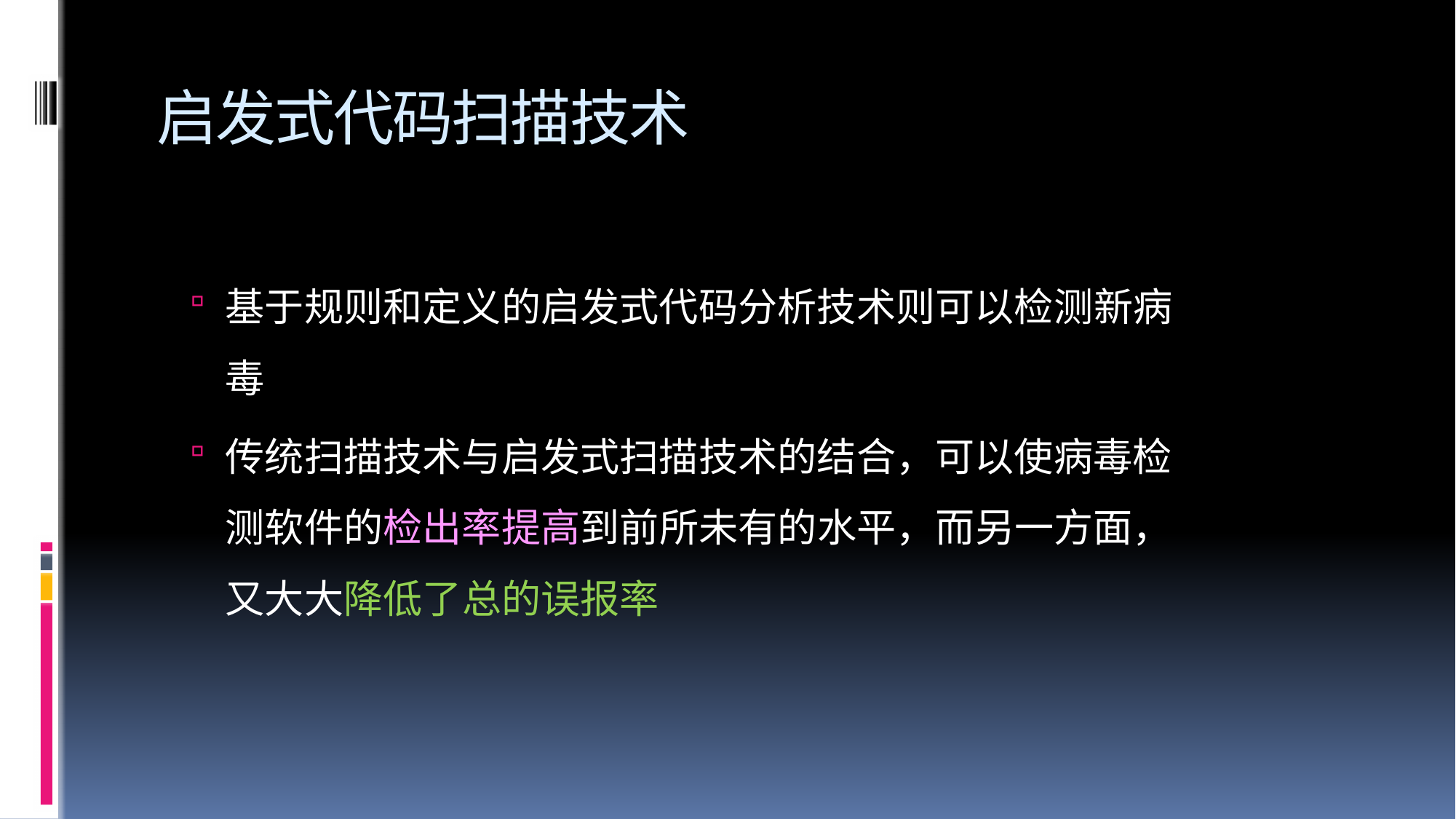

# 启发式代码扫描技术
基于规则和定义的启发式代码分析技术则可以检测新病毒
传统扫描技术与启发式扫描技术的结合，可以使病毒检测软件的检出率提高到前所未有的水平，而另一方面，又大大降低了总的误报率